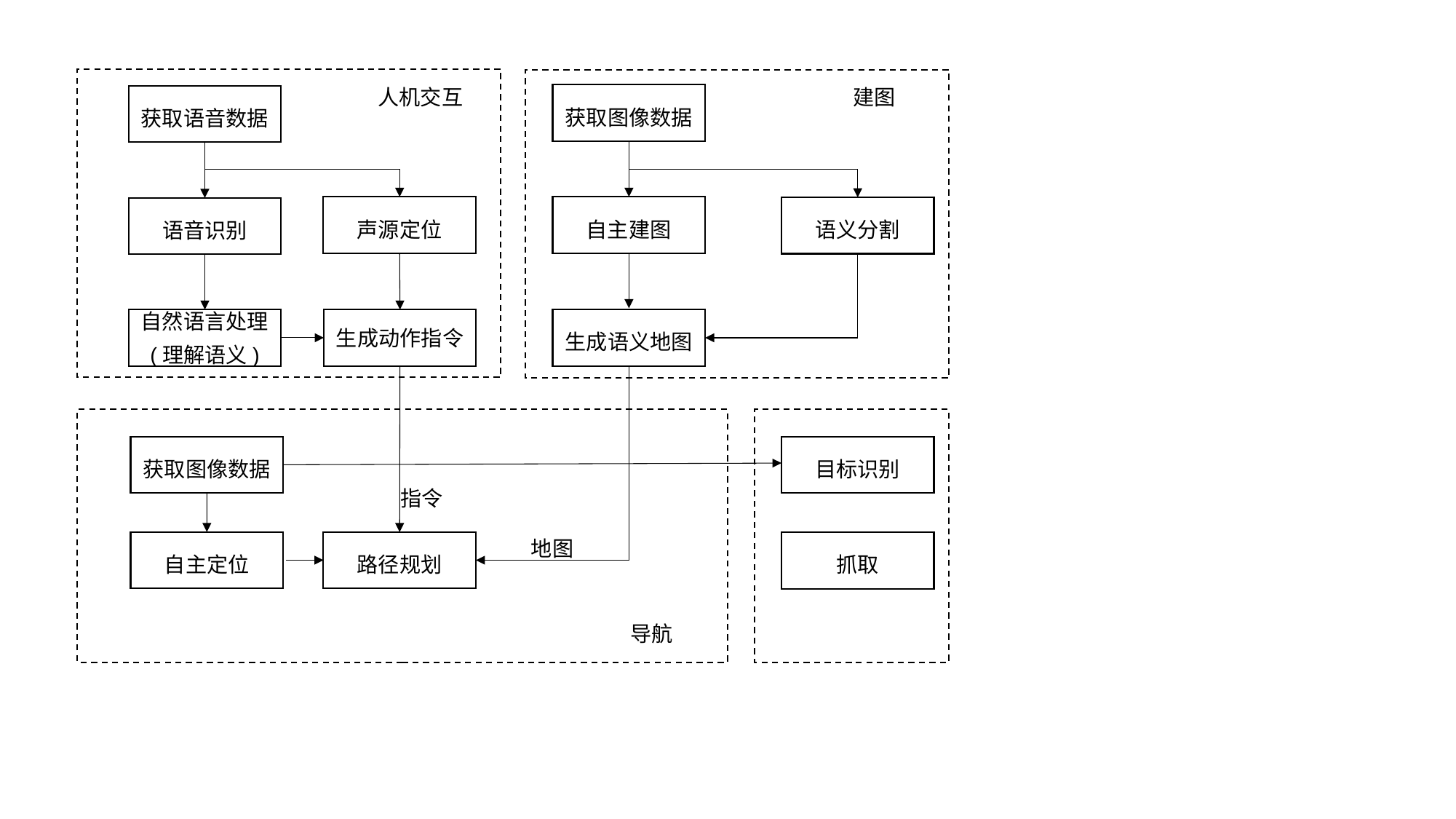

人机交互
建图
获取图像数据
获取语音数据
声源定位
自主建图
语义分割
语音识别
自然语言处理
(理解语义)
生成动作指令
生成语义地图

获取图像数据
目标识别
指令
地图
自主定位
路径规划
抓取
导航